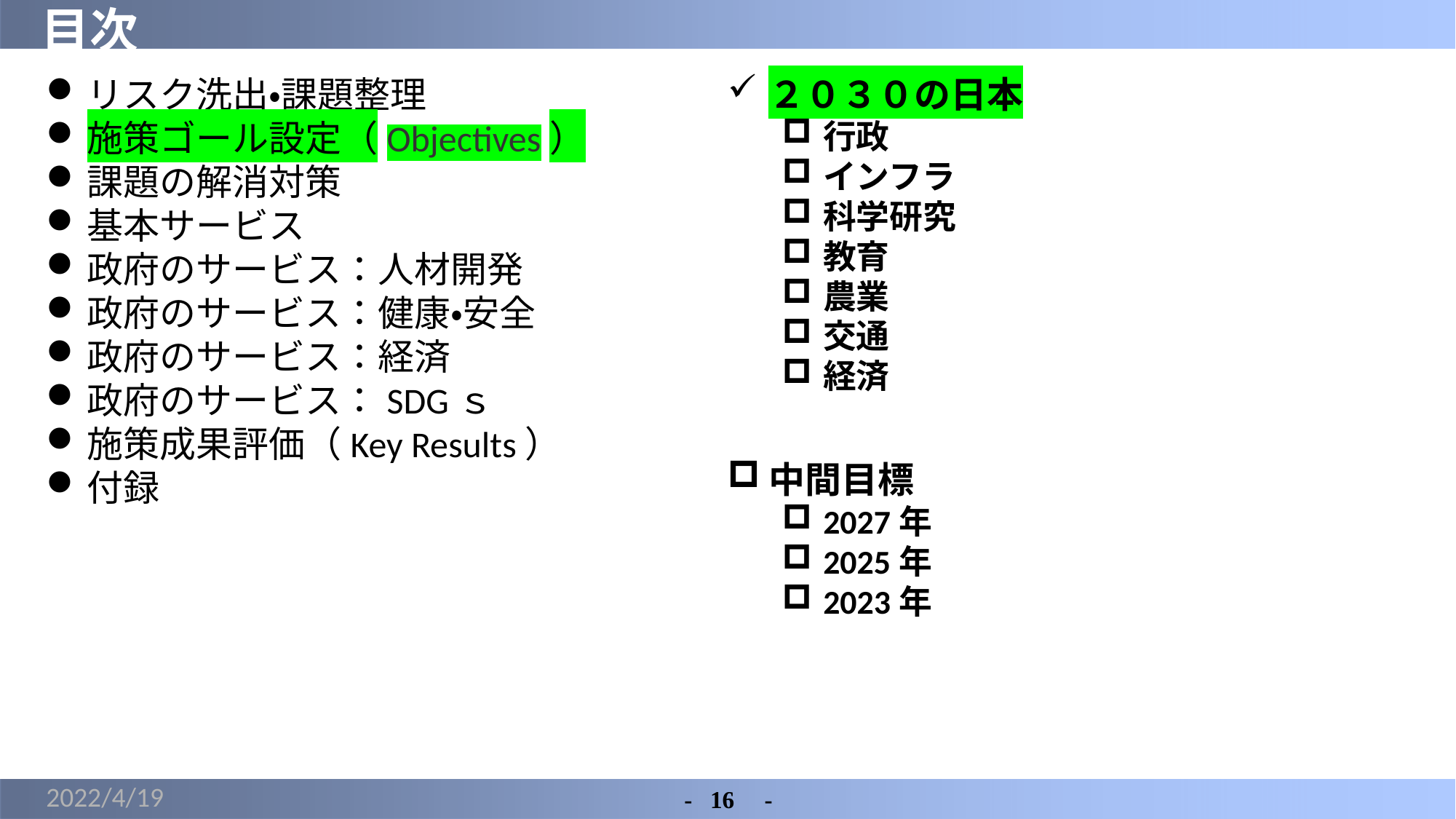

# 目次
リスク洗出・課題整理
施策ゴール設定（Objectives）
課題の解消対策
基本サービス
政府のサービス：人材開発
政府のサービス：健康・安全
政府のサービス：経済
政府のサービス：SDGｓ
施策成果評価（Key Results）
付録
２０３０の日本
行政
インフラ
科学研究
教育
農業
交通
経済

中間目標
2027年
2025年
2023年
2022/4/19
-	16　-